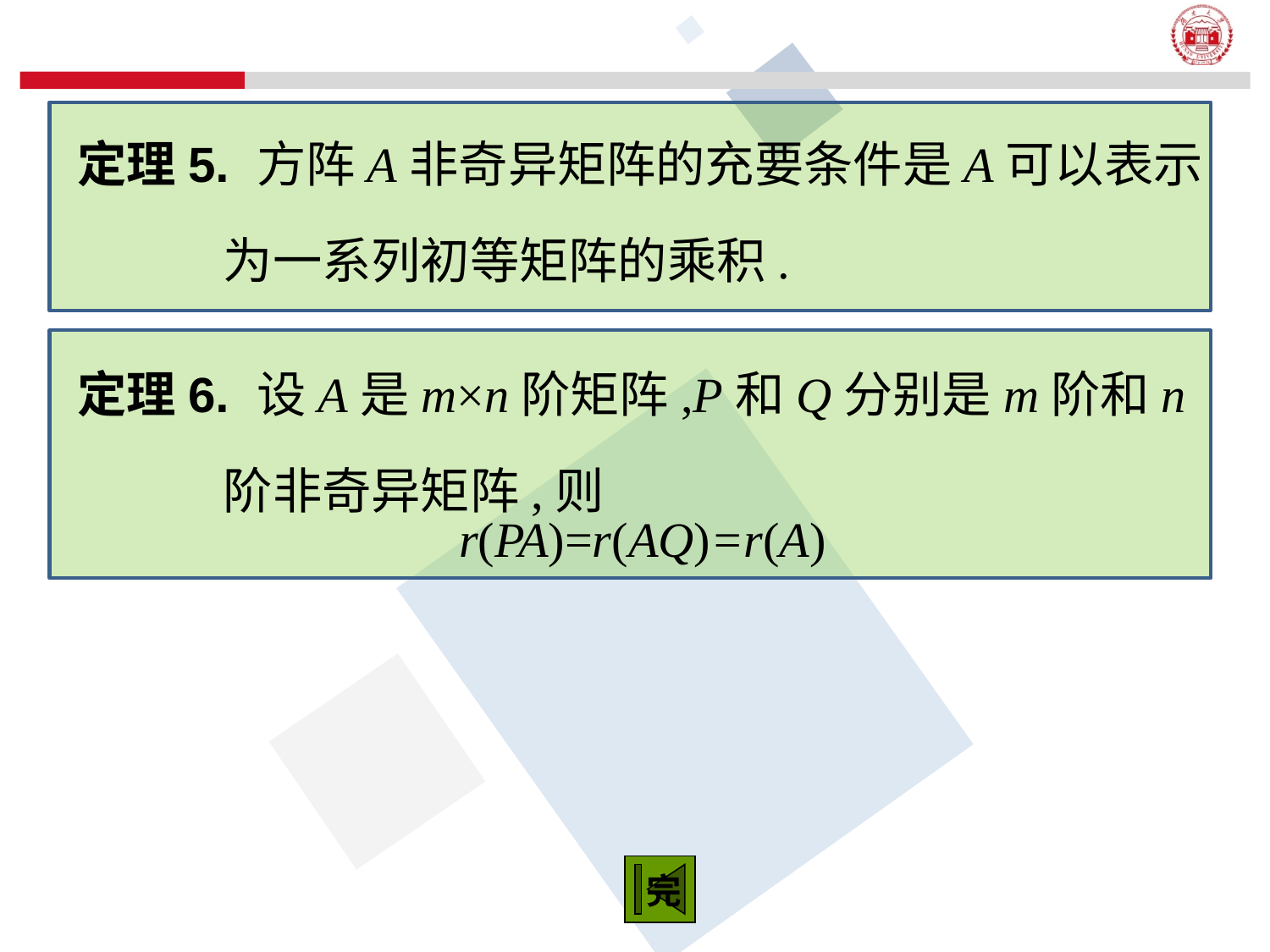

定理5. 方阵A非奇异矩阵的充要条件是A可以表示为一系列初等矩阵的乘积.

定理6. 设A是m×n阶矩阵,P和Q分别是m阶和n阶非奇异矩阵,则

r(PA)=r(AQ)=r(A)

完